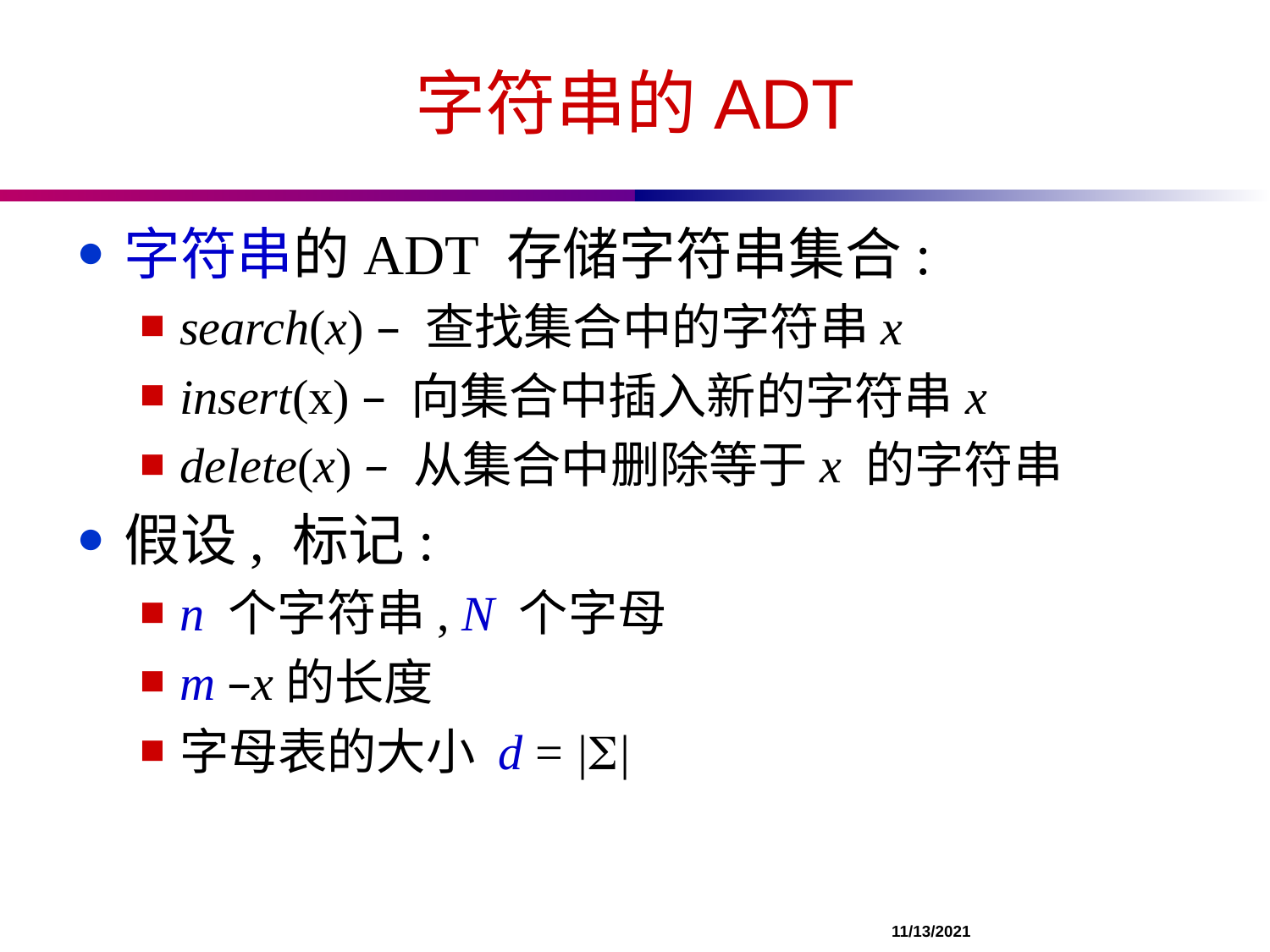

# 字符串的ADT
字符串的ADT 存储字符串集合:
search(x) – 查找集合中的字符串x
insert(x) – 向集合中插入新的字符串x
delete(x) – 从集合中删除等于x 的字符串
假设, 标记:
n 个字符串, N 个字母
m –x的长度
字母表的大小 d = |Σ|
		 				            11/13/2021